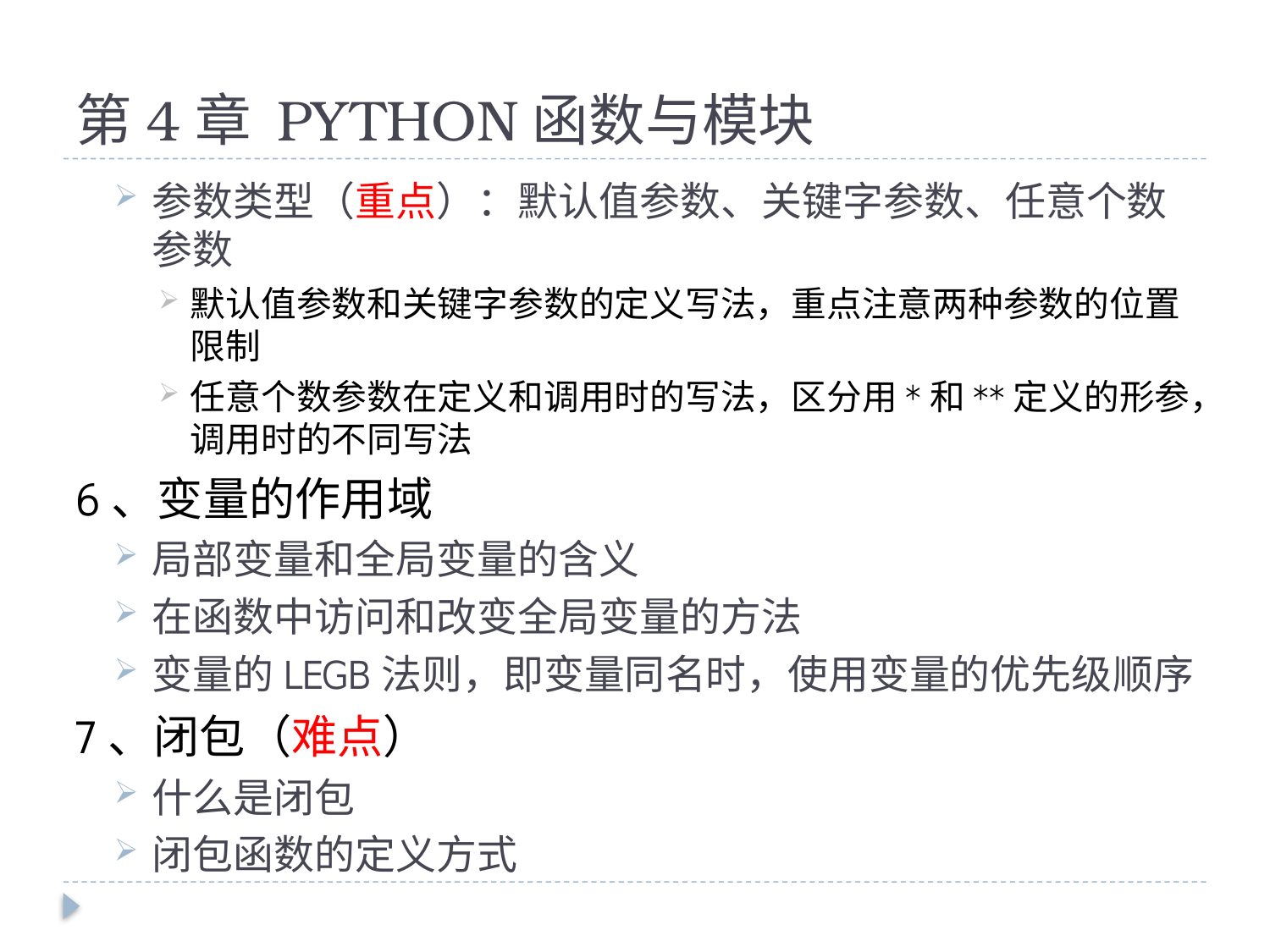

# 第4章 PYTHON函数与模块
参数类型（重点）：默认值参数、关键字参数、任意个数参数
默认值参数和关键字参数的定义写法，重点注意两种参数的位置限制
任意个数参数在定义和调用时的写法，区分用*和**定义的形参，调用时的不同写法
6、变量的作用域
局部变量和全局变量的含义
在函数中访问和改变全局变量的方法
变量的LEGB法则，即变量同名时，使用变量的优先级顺序
7、闭包（难点）
什么是闭包
闭包函数的定义方式